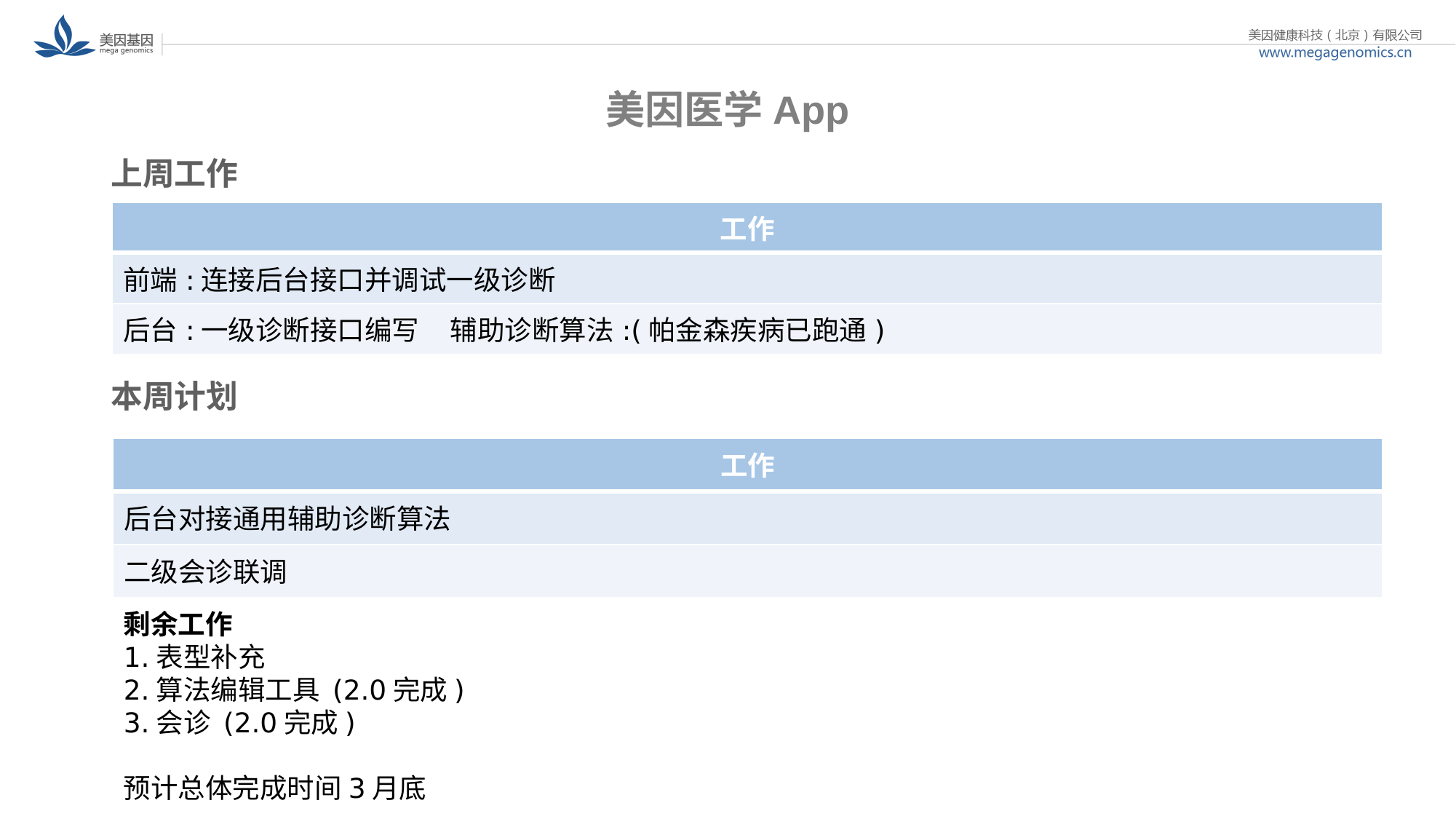

# 美因医学App
上周工作

本周计划

| 工作 |
| --- |
| 前端:连接后台接口并调试一级诊断 |
| 后台:一级诊断接口编写 辅助诊断算法:(帕金森疾病已跑通) |
| 工作 |
| --- |
| 后台对接通用辅助诊断算法 |
| 二级会诊联调 |
剩余工作
1.表型补充
2.算法编辑工具 (2.0完成)
3.会诊 (2.0完成)

预计总体完成时间3月底